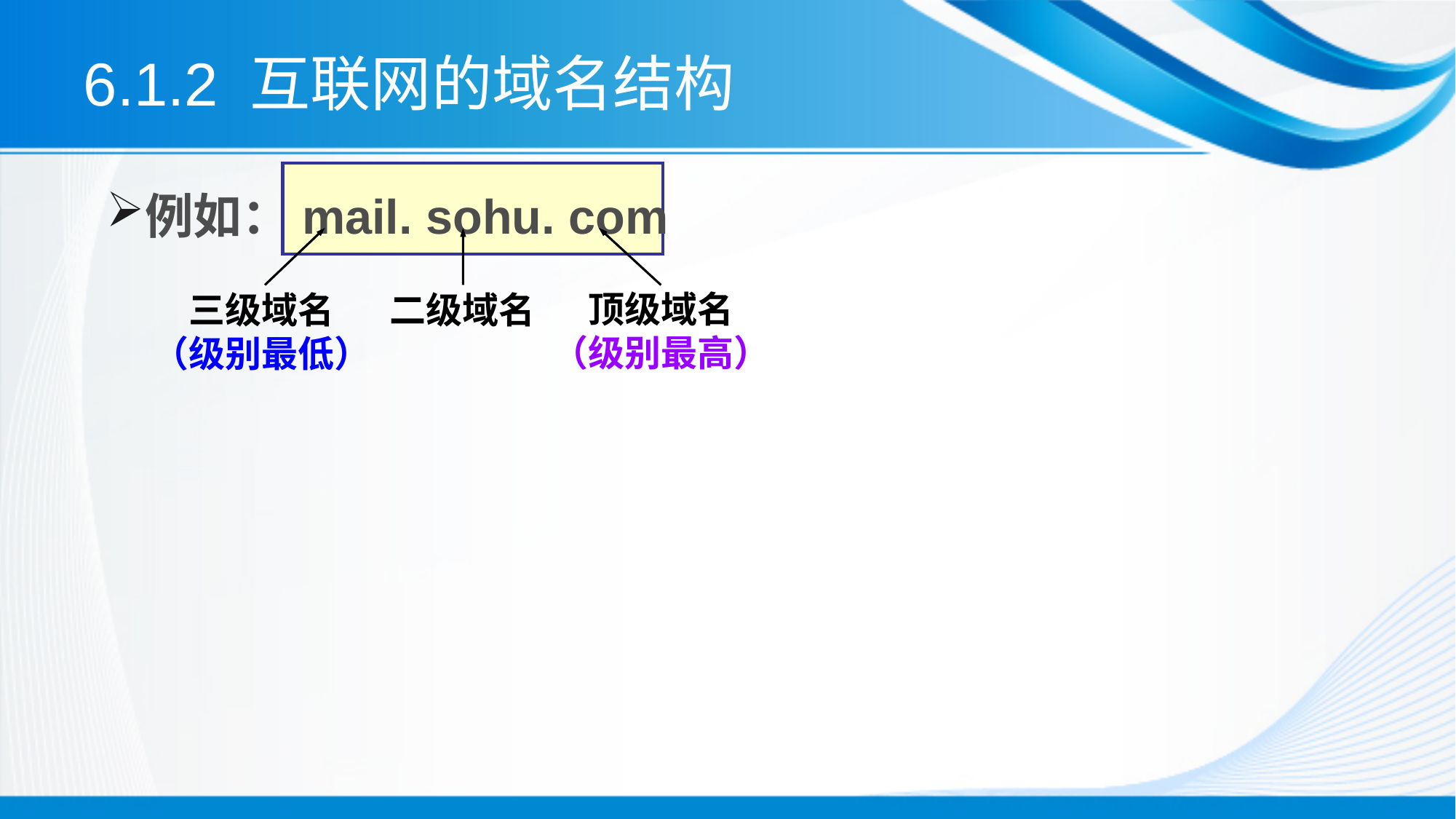

# 6.1.2 互联网的域名结构
例如：mail. sohu. com

二级域名

顶级域名
（级别最高）

三级域名
（级别最低）